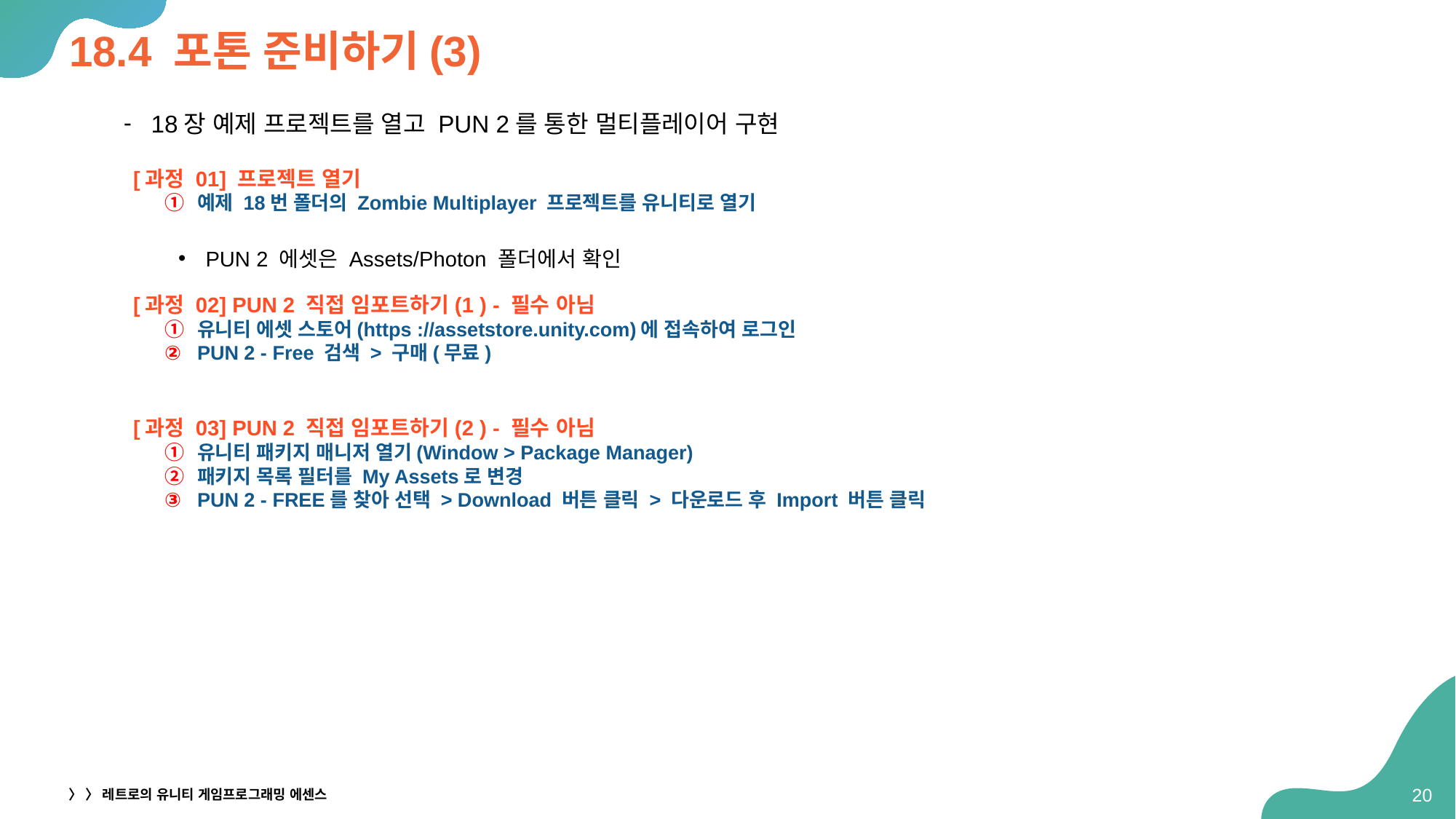

# 18.4 포톤 준비하기(3)
18장 예제 프로젝트를 열고 PUN 2를 통한 멀티플레이어 구현

PUN 2 에셋은 Assets/Photon 폴더에서 확인

[과정 01] 프로젝트 열기
예제 18번 폴더의 Zombie Multiplayer 프로젝트를 유니티로 열기
[과정 02] PUN 2 직접 임포트하기(1 ) - 필수 아님
유니티 에셋 스토어(https ://assetstore.unity.com)에 접속하여 로그인
PUN 2 - Free 검색 > 구매(무료)
[과정 03] PUN 2 직접 임포트하기(2 ) - 필수 아님
유니티 패키지 매니저 열기(Window > Package Manager)
패키지 목록 필터를 My Assets로 변경
PUN 2 - FREE를 찾아 선택 > Download 버튼 클릭 > 다운로드 후 Import 버튼 클릭
20